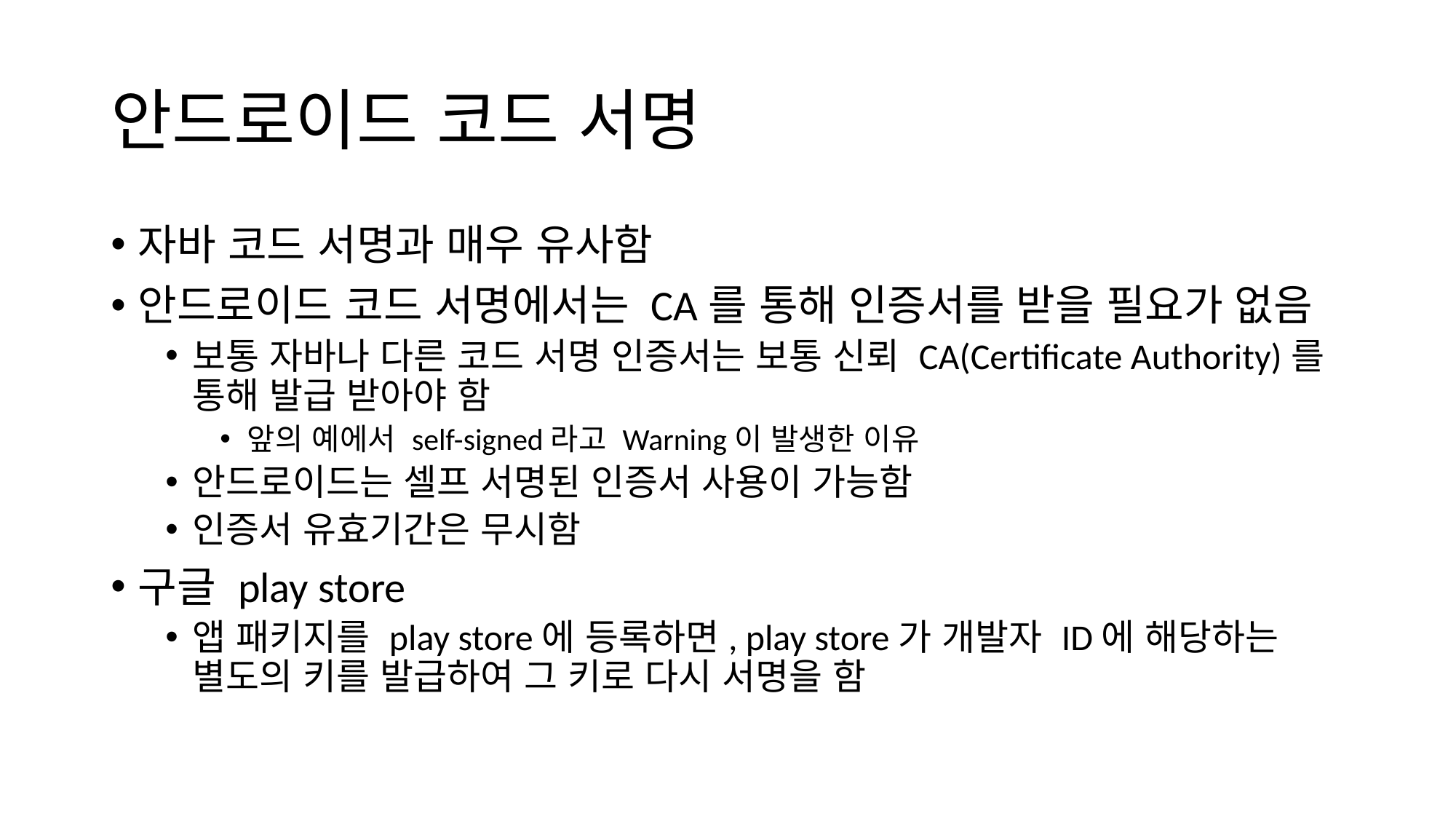

# 안드로이드 코드 서명
자바 코드 서명과 매우 유사함
안드로이드 코드 서명에서는 CA를 통해 인증서를 받을 필요가 없음
보통 자바나 다른 코드 서명 인증서는 보통 신뢰 CA(Certificate Authority)를 통해 발급 받아야 함
앞의 예에서 self-signed라고 Warning이 발생한 이유
안드로이드는 셀프 서명된 인증서 사용이 가능함
인증서 유효기간은 무시함
구글 play store
앱 패키지를 play store에 등록하면, play store가 개발자 ID에 해당하는 별도의 키를 발급하여 그 키로 다시 서명을 함